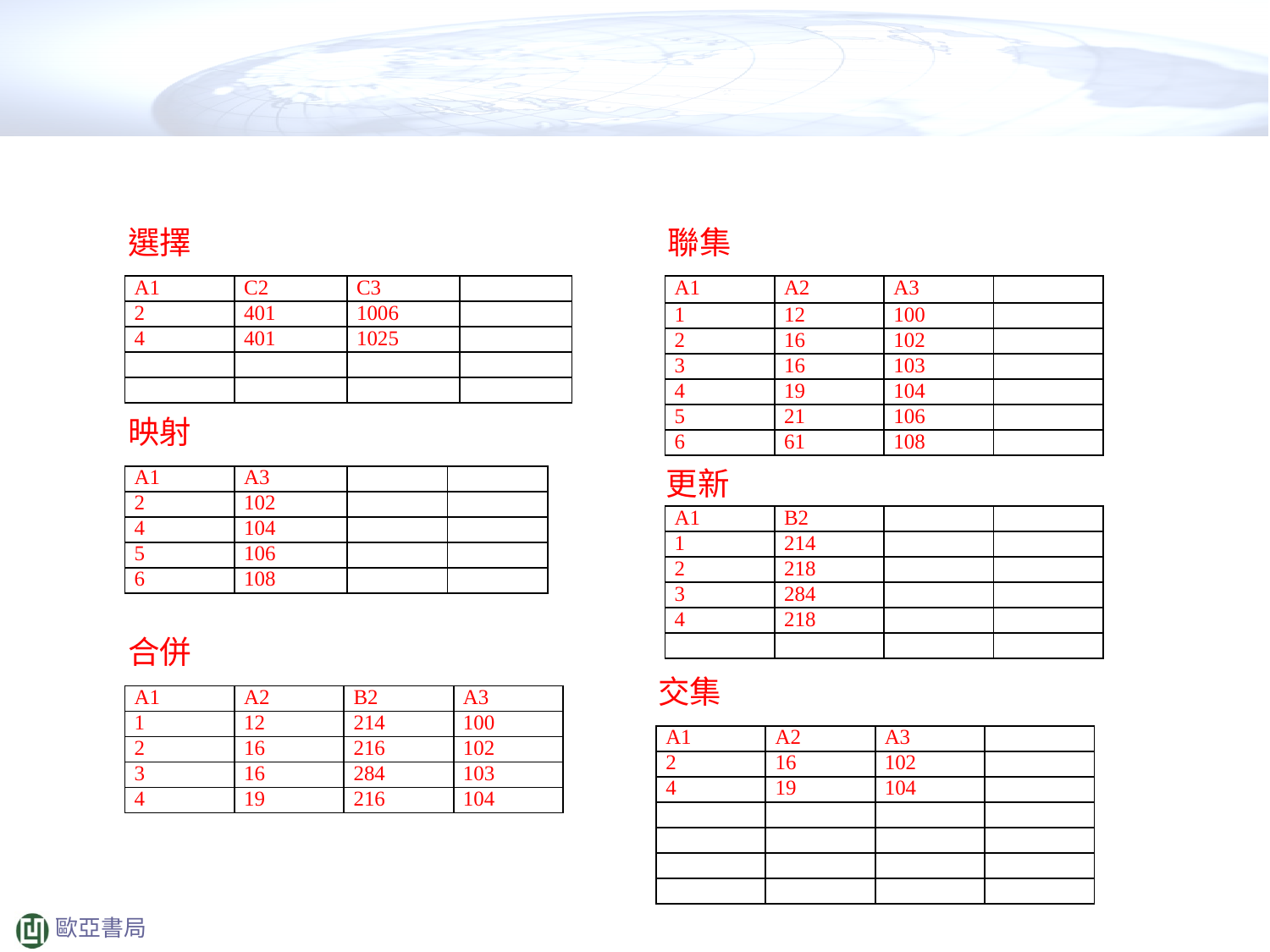

選擇
聯集
| A1 | C2 | C3 |  |
| --- | --- | --- | --- |
| 2 | 401 | 1006 |  |
| 4 | 401 | 1025 |  |
|  |  |  |  |
|  |  |  |  |
| A1 | A2 | A3 |  |
| --- | --- | --- | --- |
| 1 | 12 | 100 |  |
| 2 | 16 | 102 |  |
| 3 | 16 | 103 |  |
| 4 | 19 | 104 |  |
| 5 | 21 | 106 |  |
| 6 | 61 | 108 |  |
映射
更新
| A1 | A3 |  |  |
| --- | --- | --- | --- |
| 2 | 102 |  |  |
| 4 | 104 |  |  |
| 5 | 106 |  |  |
| 6 | 108 |  |  |
| A1 | B2 |  |  |
| --- | --- | --- | --- |
| 1 | 214 |  |  |
| 2 | 218 |  |  |
| 3 | 284 |  |  |
| 4 | 218 |  |  |
|  |  |  |  |
合併
交集
| A1 | A2 | B2 | A3 |
| --- | --- | --- | --- |
| 1 | 12 | 214 | 100 |
| 2 | 16 | 216 | 102 |
| 3 | 16 | 284 | 103 |
| 4 | 19 | 216 | 104 |
| A1 | A2 | A3 |  |
| --- | --- | --- | --- |
| 2 | 16 | 102 |  |
| 4 | 19 | 104 |  |
|  |  |  |  |
|  |  |  |  |
|  |  |  |  |
|  |  |  |  |